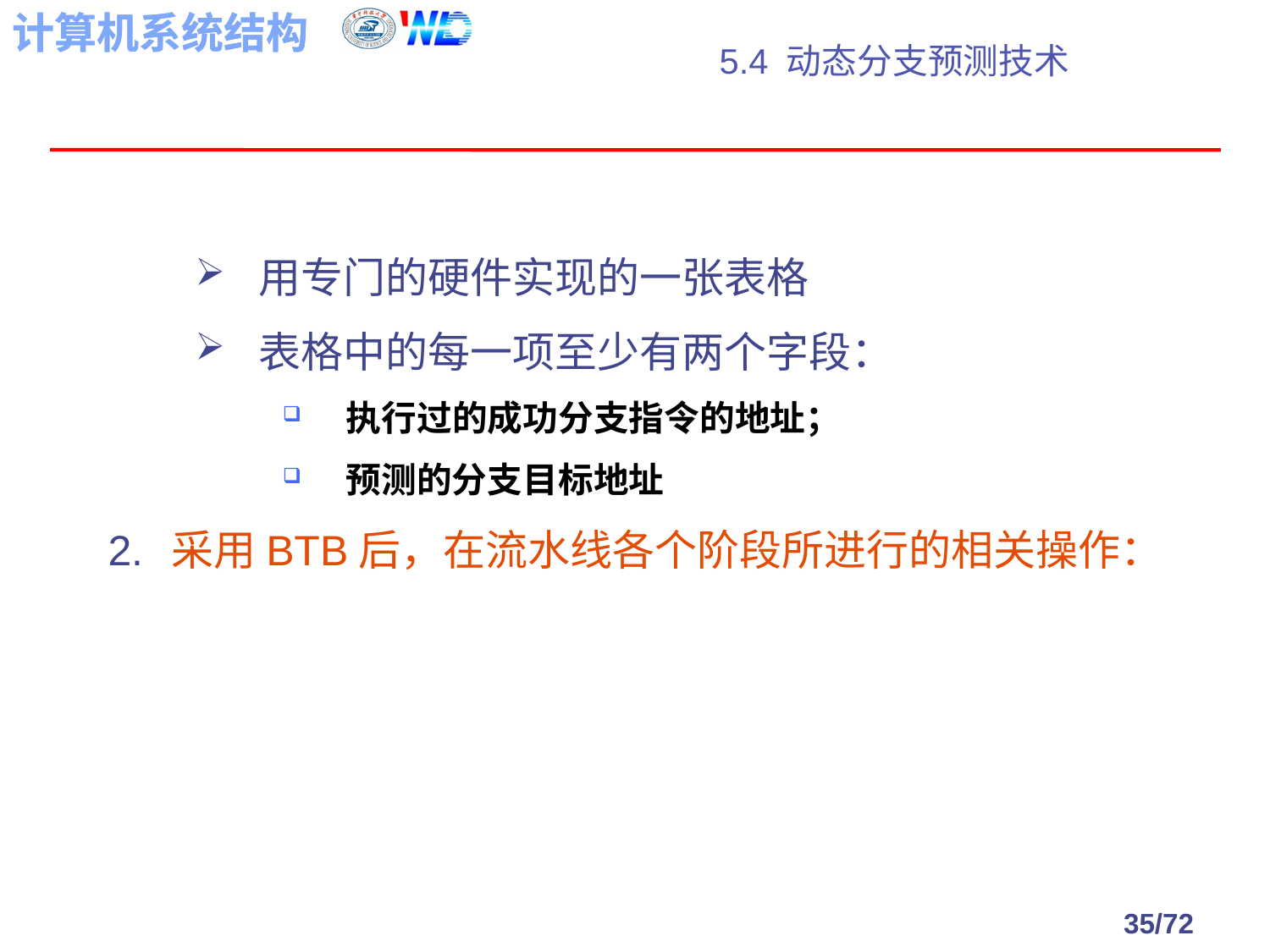

# 5.4 动态分支预测技术
用专门的硬件实现的一张表格
表格中的每一项至少有两个字段：
执行过的成功分支指令的地址；
预测的分支目标地址
采用BTB后，在流水线各个阶段所进行的相关操作：